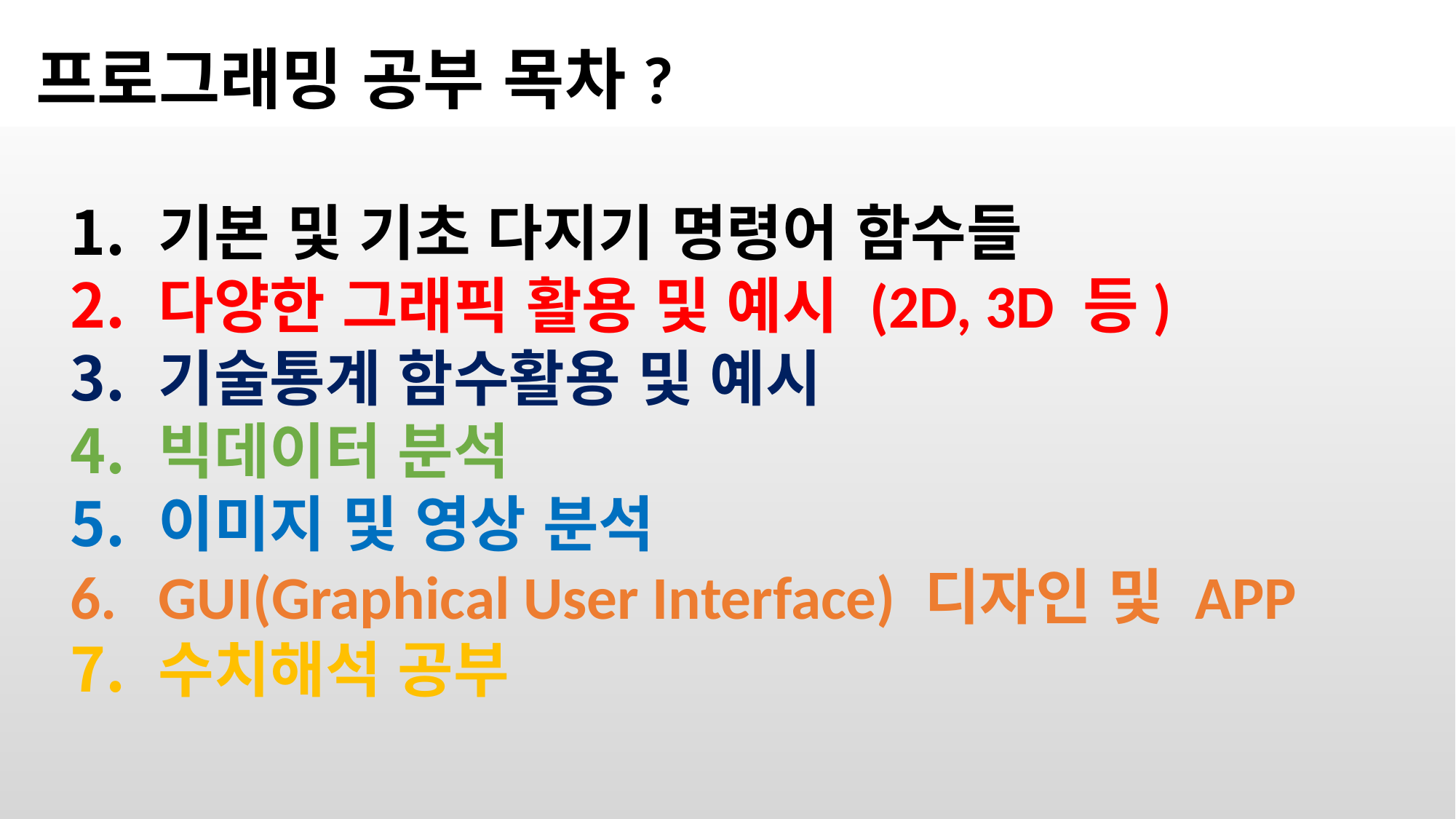

프로그래밍 공부 목차?
기본 및 기초 다지기 명령어 함수들
다양한 그래픽 활용 및 예시 (2D, 3D 등)
기술통계 함수활용 및 예시
빅데이터 분석
이미지 및 영상 분석
GUI(Graphical User Interface) 디자인 및 APP
수치해석 공부